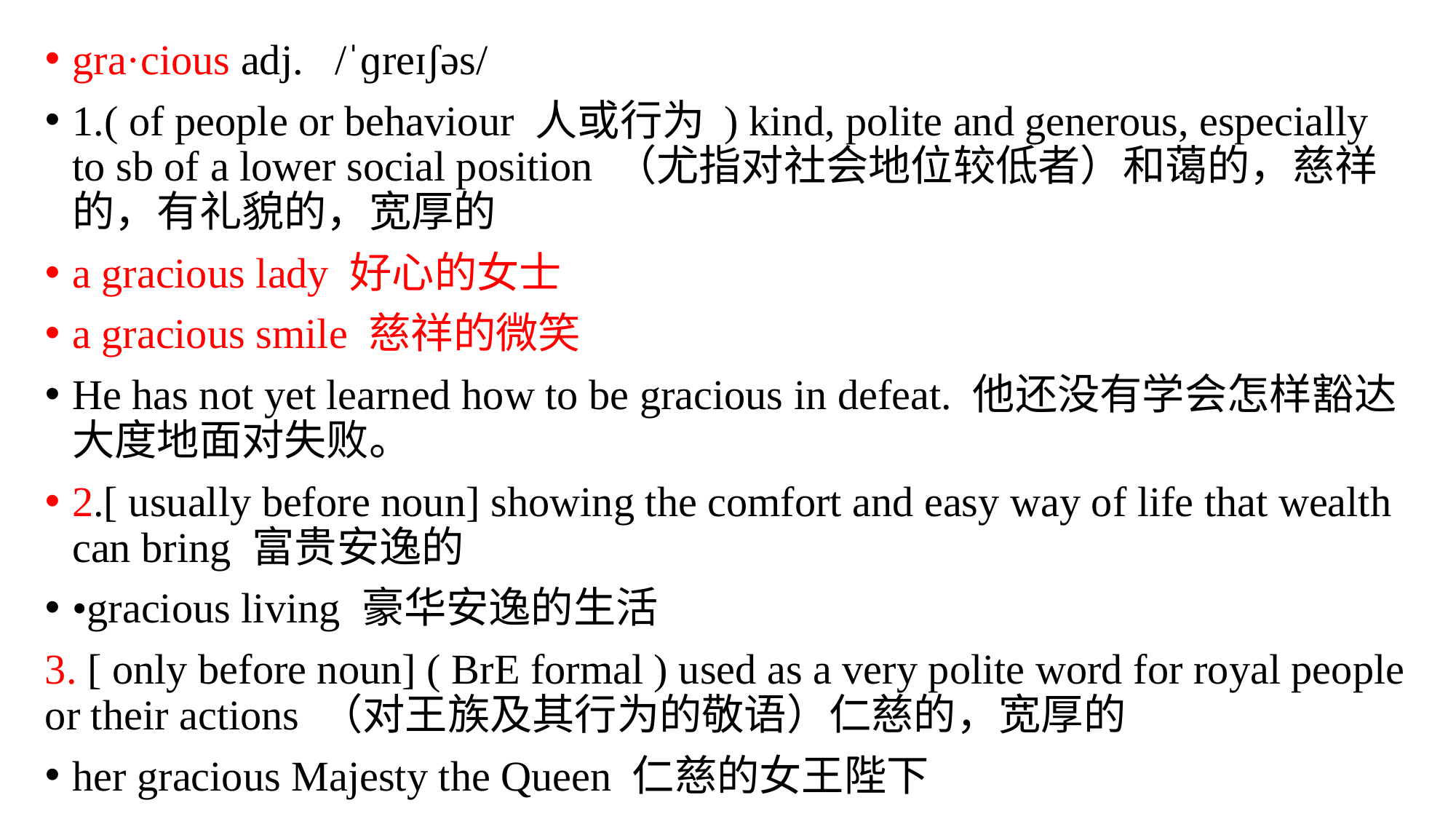

gra·cious adj.   /ˈɡreɪʃəs/
1.( of people or behaviour 人或行为 ) kind, polite and generous, especially to sb of a lower social position （尤指对社会地位较低者）和蔼的，慈祥的，有礼貌的，宽厚的
a gracious lady 好心的女士
a gracious smile 慈祥的微笑
He has not yet learned how to be gracious in defeat. 他还没有学会怎样豁达大度地面对失败。
2.[ usually before noun] showing the comfort and easy way of life that wealth can bring 富贵安逸的
•gracious living 豪华安逸的生活
3. [ only before noun] ( BrE formal ) used as a very polite word for royal people or their actions （对王族及其行为的敬语）仁慈的，宽厚的
her gracious Majesty the Queen 仁慈的女王陛下